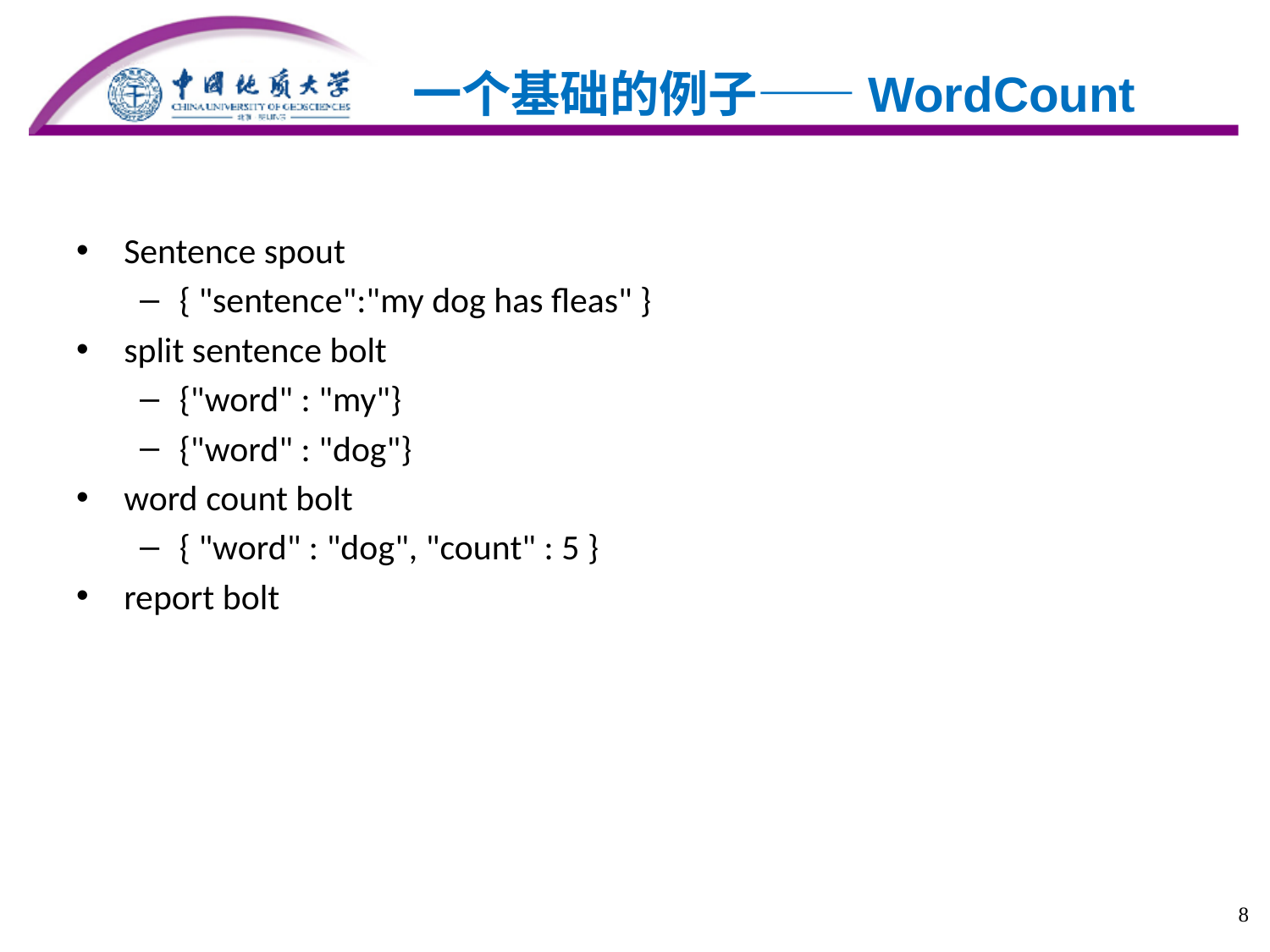

一个基础的例子——WordCount
Sentence spout
{ "sentence":"my dog has fleas" }
split sentence bolt
{"word" : "my"}
{"word" : "dog"}
word count bolt
{ "word" : "dog", "count" : 5 }
report bolt